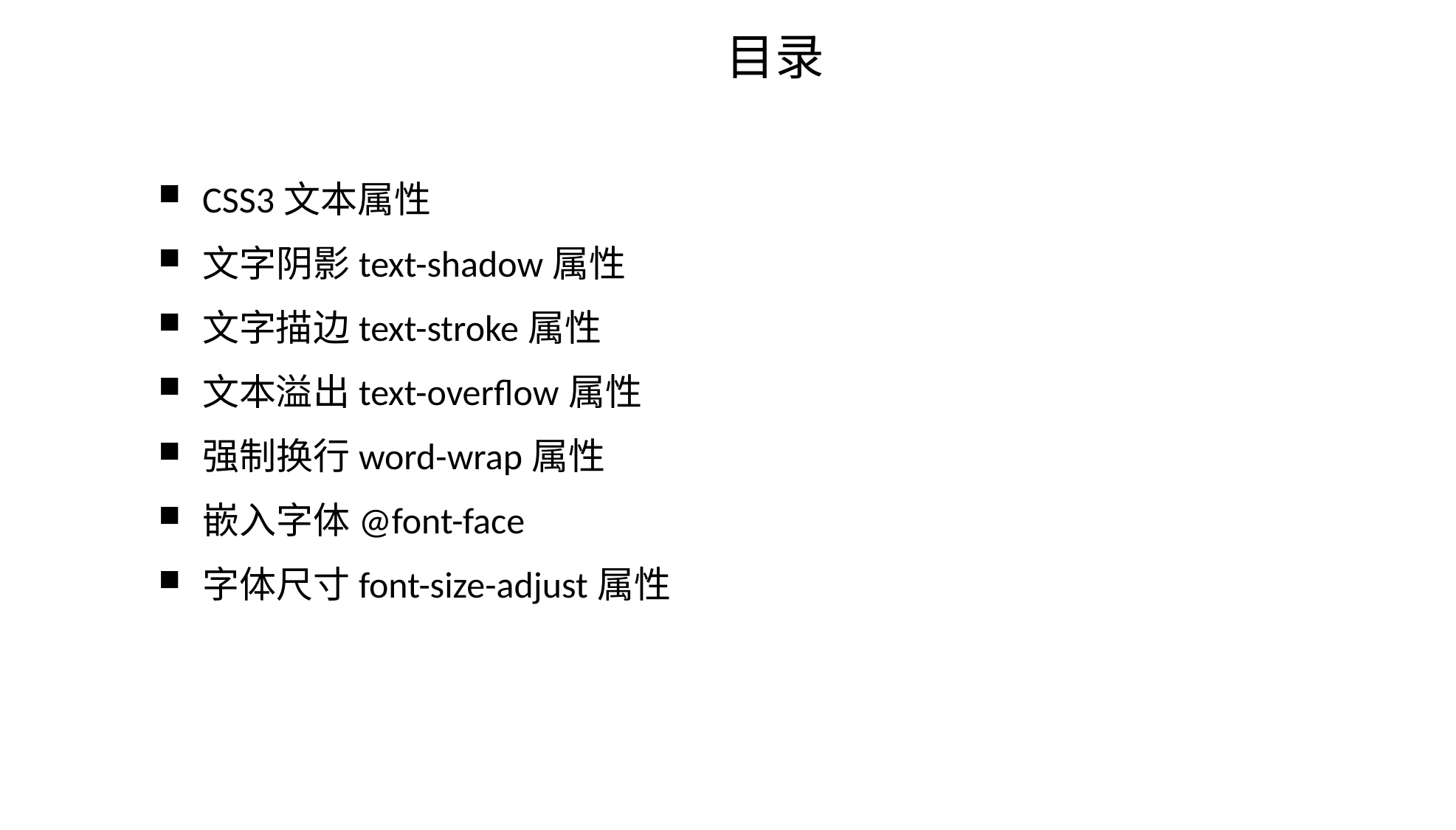

# 目录

CSS3文本属性
文字阴影text-shadow属性
文字描边text-stroke属性
文本溢出text-overflow属性
强制换行word-wrap属性
嵌入字体@font-face
字体尺寸font-size-adjust属性